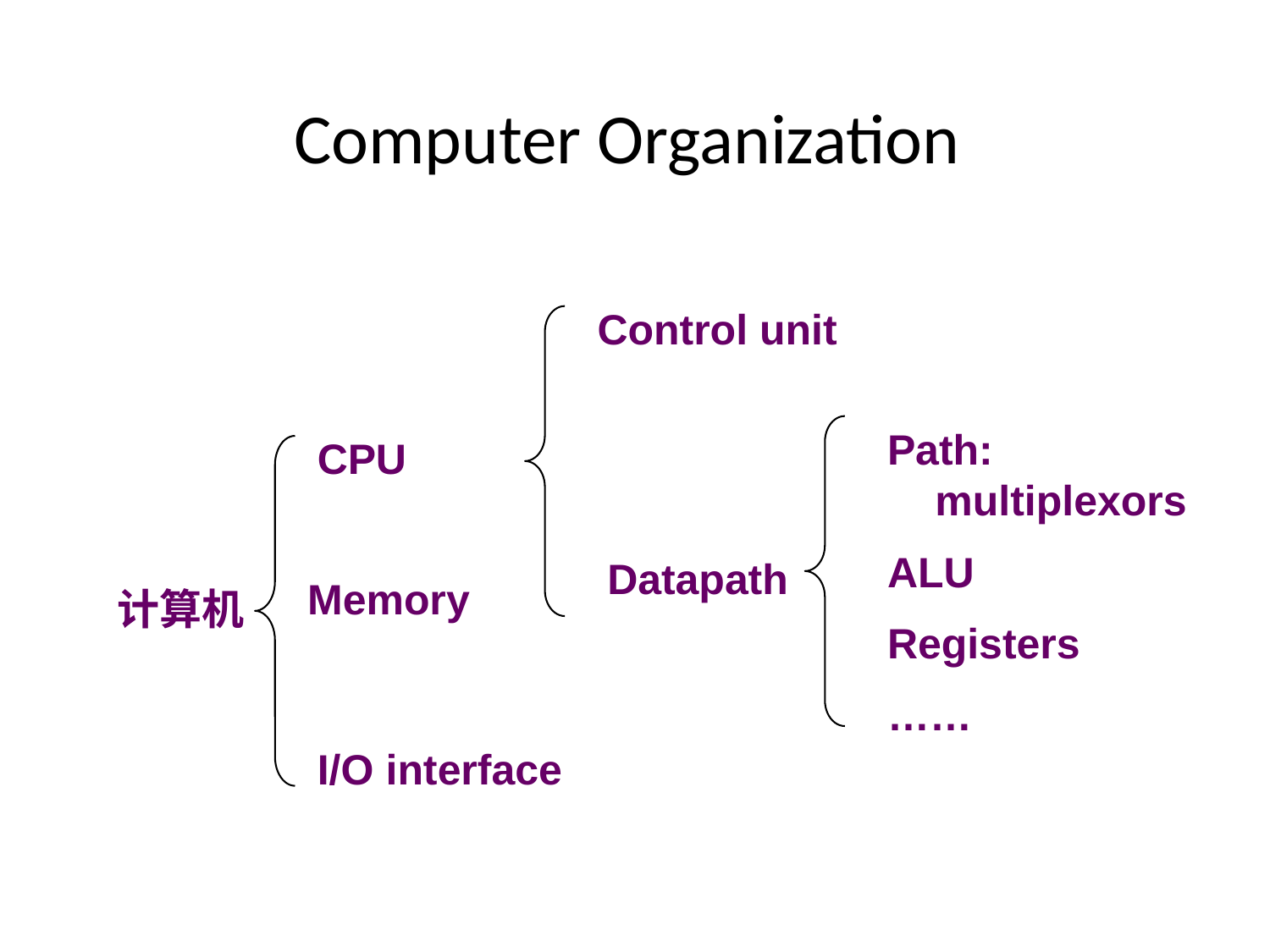

Computer Organization

Control unit

Path: multiplexors
ALU
Registers
……
CPU

Datapath
Memory
计算机
I/O interface